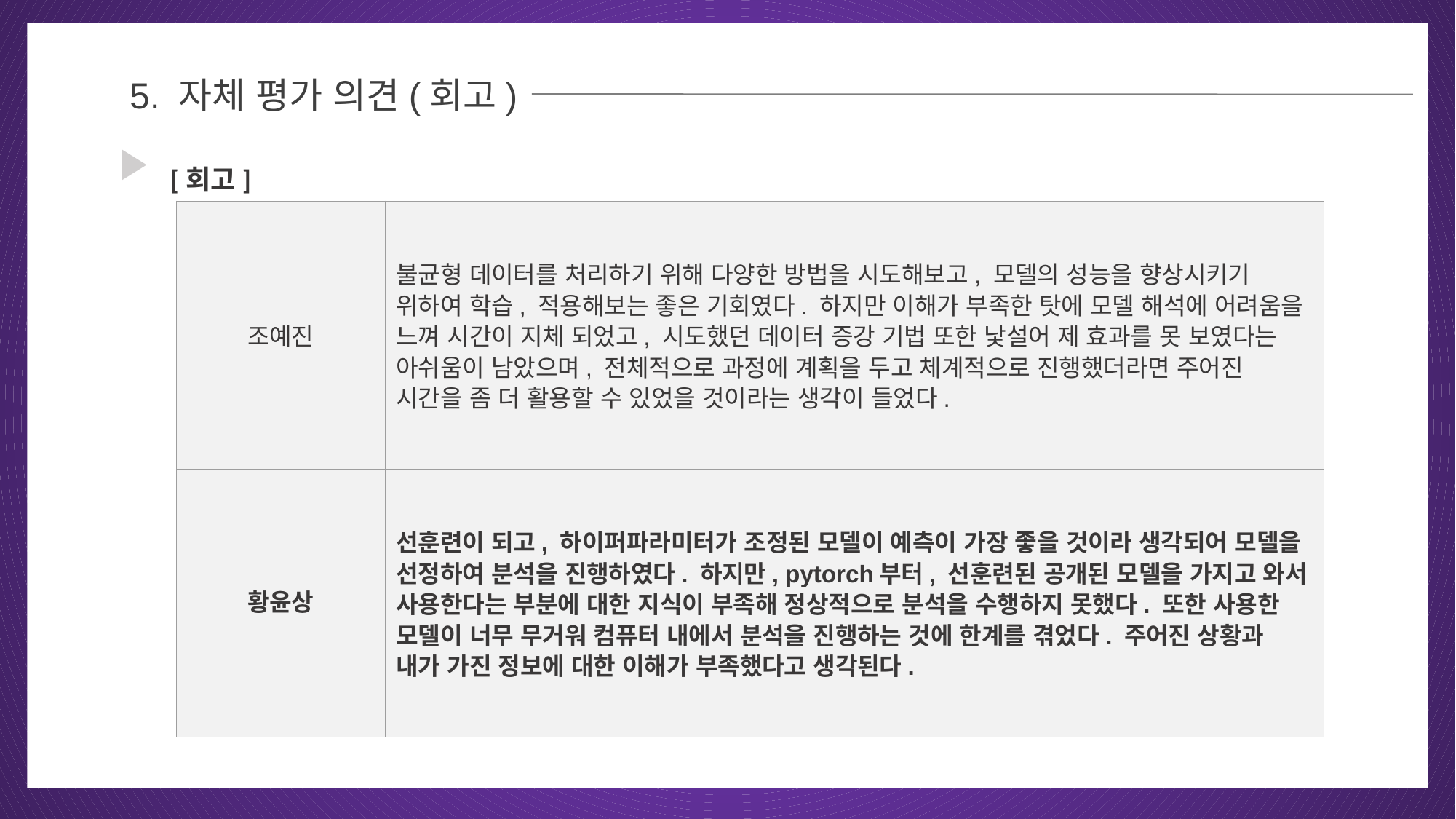

05
5. 자체 평가 의견(회고)
▶
[회고]
| 조예진 | 불균형 데이터를 처리하기 위해 다양한 방법을 시도해보고, 모델의 성능을 향상시키기 위하여 학습, 적용해보는 좋은 기회였다. 하지만 이해가 부족한 탓에 모델 해석에 어려움을 느껴 시간이 지체 되었고, 시도했던 데이터 증강 기법 또한 낯설어 제 효과를 못 보였다는 아쉬움이 남았으며, 전체적으로 과정에 계획을 두고 체계적으로 진행했더라면 주어진 시간을 좀 더 활용할 수 있었을 것이라는 생각이 들었다. |
| --- | --- |
| 황윤상 | 선훈련이 되고, 하이퍼파라미터가 조정된 모델이 예측이 가장 좋을 것이라 생각되어 모델을 선정하여 분석을 진행하였다. 하지만, pytorch부터, 선훈련된 공개된 모델을 가지고 와서 사용한다는 부분에 대한 지식이 부족해 정상적으로 분석을 수행하지 못했다. 또한 사용한 모델이 너무 무거워 컴퓨터 내에서 분석을 진행하는 것에 한계를 겪었다. 주어진 상황과 내가 가진 정보에 대한 이해가 부족했다고 생각된다. |